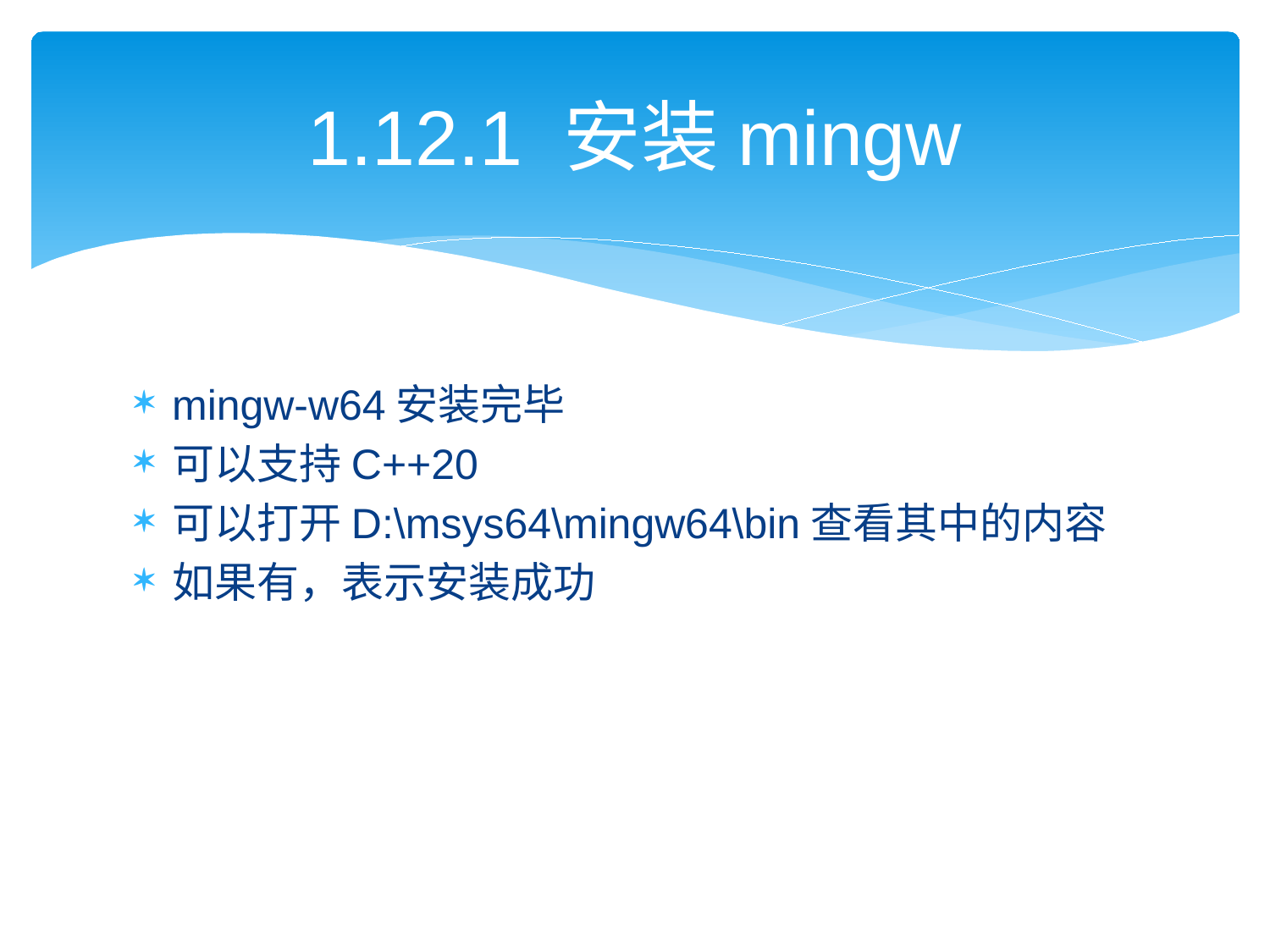

# 1.12.1 安装mingw
mingw-w64安装完毕
可以支持C++20
可以打开D:\msys64\mingw64\bin查看其中的内容
如果有，表示安装成功